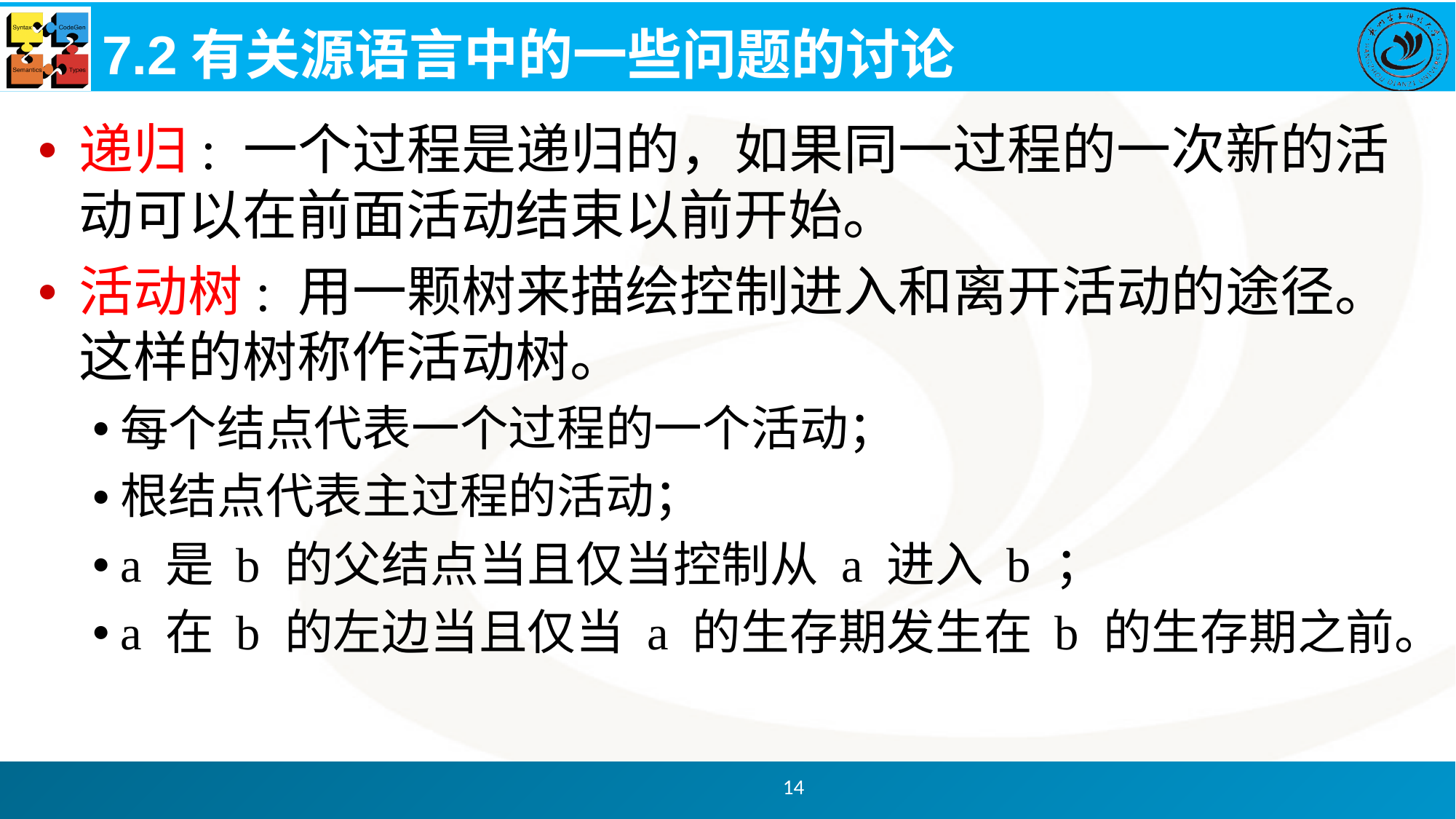

# 7.2有关源语言中的一些问题的讨论
递归: 一个过程是递归的，如果同一过程的一次新的活动可以在前面活动结束以前开始。
活动树: 用一颗树来描绘控制进入和离开活动的途径。这样的树称作活动树。
每个结点代表一个过程的一个活动；
根结点代表主过程的活动；
a 是 b 的父结点当且仅当控制从 a 进入 b ；
a 在 b 的左边当且仅当 a 的生存期发生在 b 的生存期之前。
14